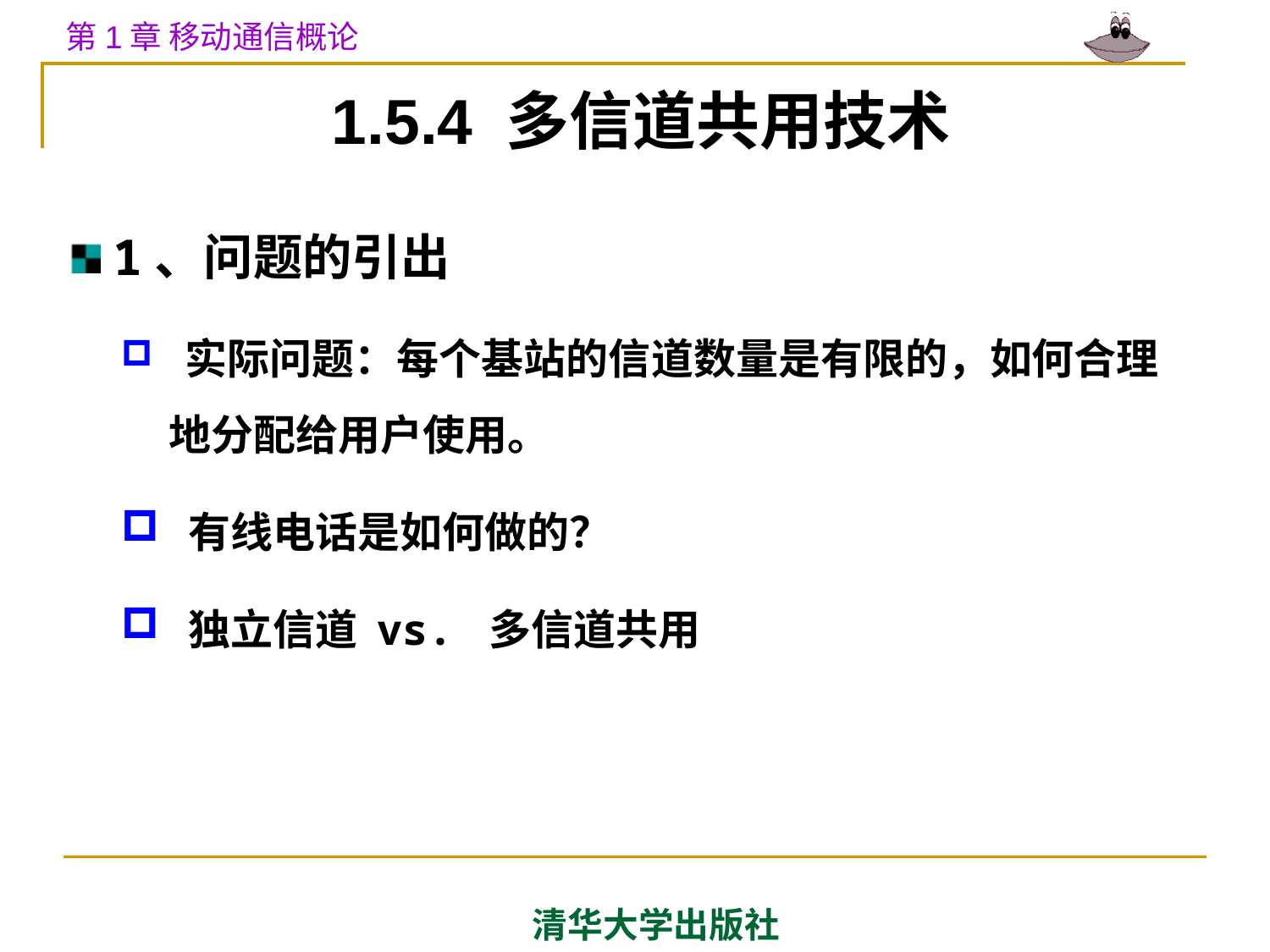

# 1.5.4 多信道共用技术
1、问题的引出
 实际问题：每个基站的信道数量是有限的，如何合理地分配给用户使用。
 有线电话是如何做的？
 独立信道 vs. 多信道共用